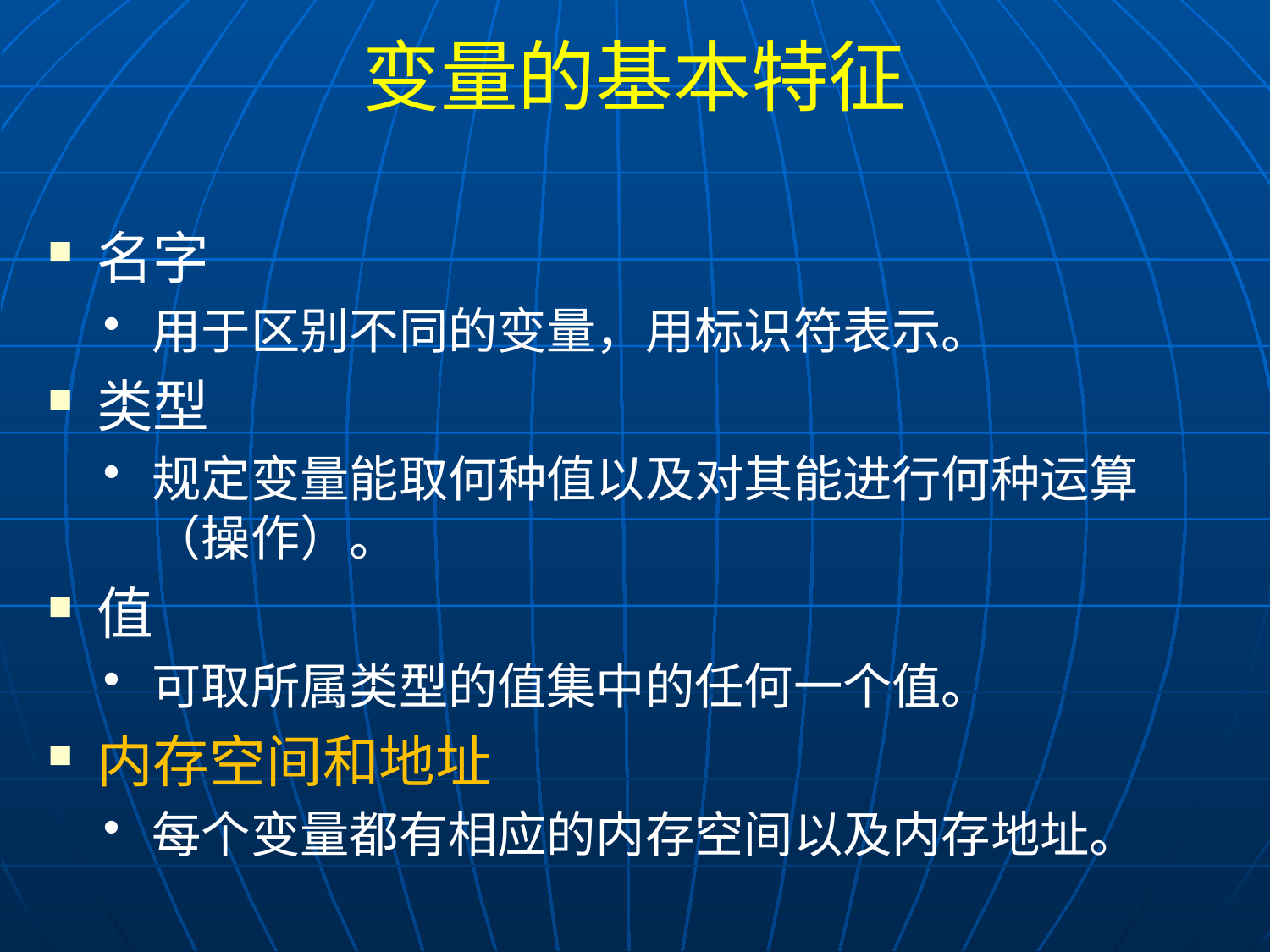

# 变量的基本特征
名字
用于区别不同的变量，用标识符表示。
类型
规定变量能取何种值以及对其能进行何种运算（操作）。
值
可取所属类型的值集中的任何一个值。
内存空间和地址
每个变量都有相应的内存空间以及内存地址。